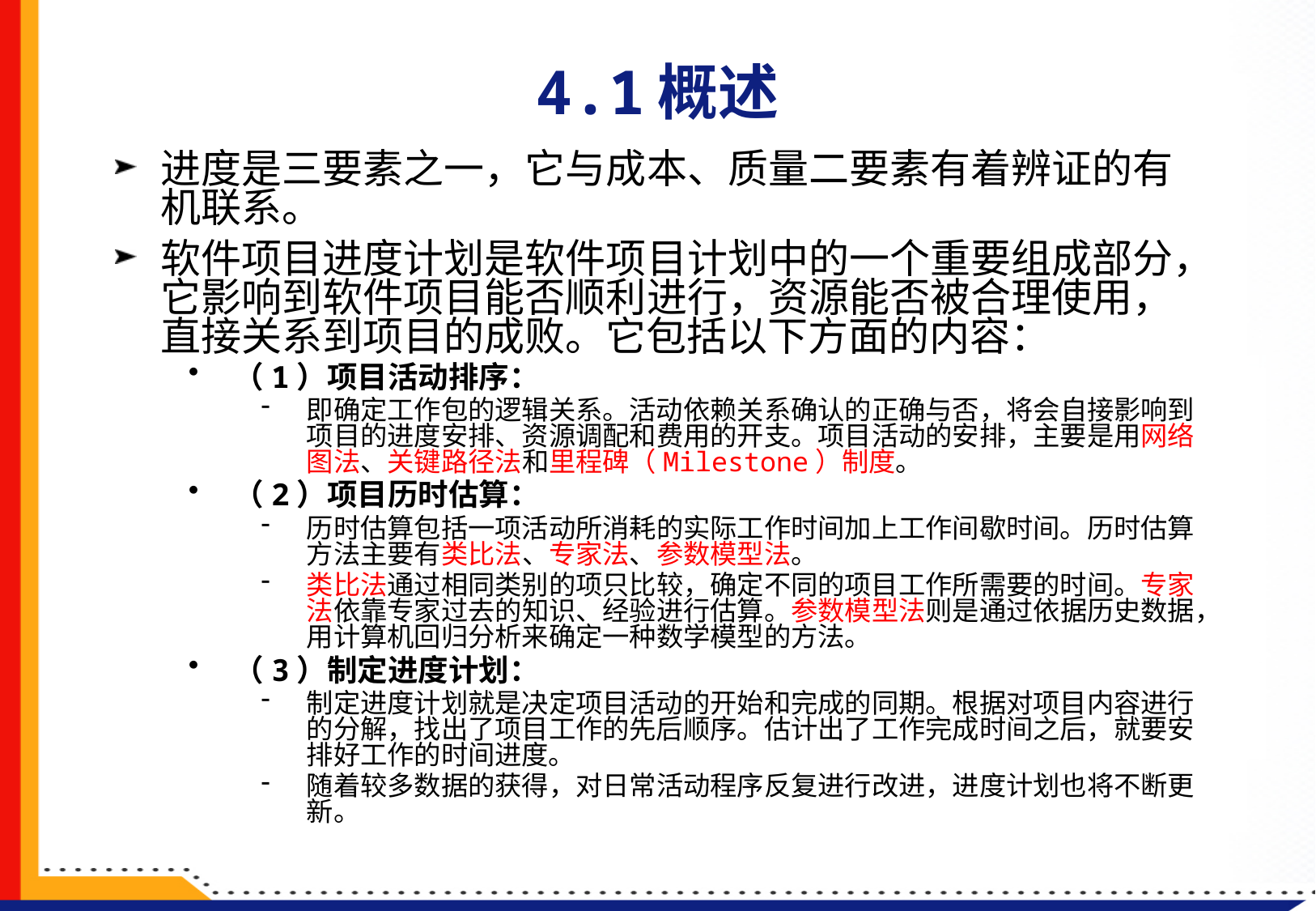

14
# 4.1	概述
进度是三要素之一，它与成本、质量二要素有着辨证的有机联系。
软件项目进度计划是软件项目计划中的一个重要组成部分，它影响到软件项目能否顺利进行，资源能否被合理使用，直接关系到项目的成败。它包括以下方面的内容：
（1）项目活动排序：
即确定工作包的逻辑关系。活动依赖关系确认的正确与否，将会自接影响到项目的进度安排、资源调配和费用的开支。项目活动的安排，主要是用网络图法、关键路径法和里程碑（Milestone）制度。
（2）项目历时估算：
历时估算包括一项活动所消耗的实际工作时间加上工作间歇时间。历时估算方法主要有类比法、专家法、参数模型法。
类比法通过相同类别的项只比较，确定不同的项目工作所需要的时间。专家法依靠专家过去的知识、经验进行估算。参数模型法则是通过依据历史数据，用计算机回归分析来确定一种数学模型的方法。
（3）制定进度计划：
制定进度计划就是决定项目活动的开始和完成的同期。根据对项目内容进行的分解，找出了项目工作的先后顺序。估计出了工作完成时间之后，就要安排好工作的时间进度。
随着较多数据的获得，对日常活动程序反复进行改进，进度计划也将不断更新。